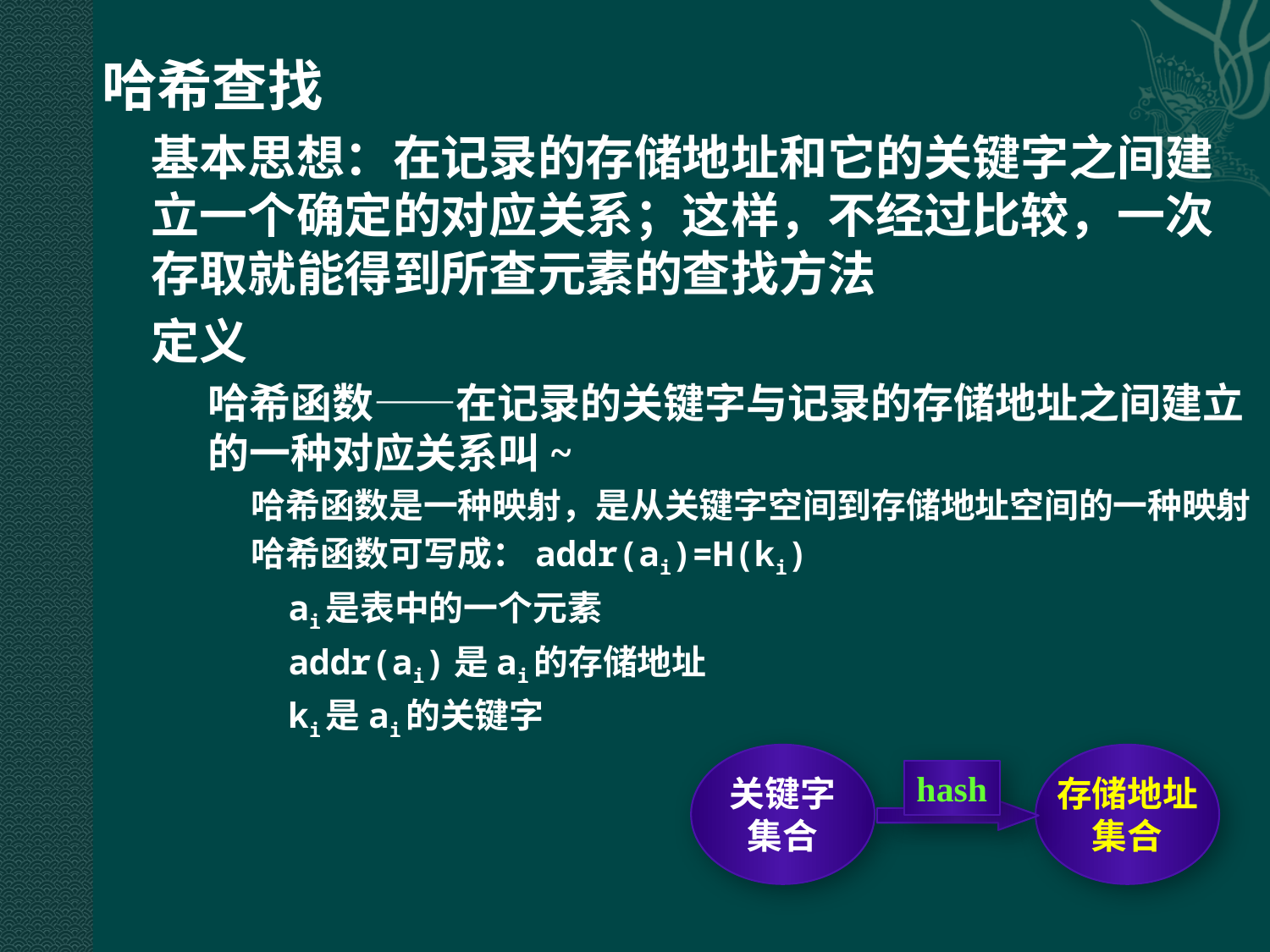

5
哈希查找
基本思想：在记录的存储地址和它的关键字之间建立一个确定的对应关系；这样，不经过比较，一次存取就能得到所查元素的查找方法
定义
哈希函数——在记录的关键字与记录的存储地址之间建立的一种对应关系叫~
哈希函数是一种映射，是从关键字空间到存储地址空间的一种映射
哈希函数可写成：addr(ai)=H(ki)
ai是表中的一个元素
addr(ai)是ai的存储地址
ki是ai的关键字
关键字
集合
存储地址
集合
hash